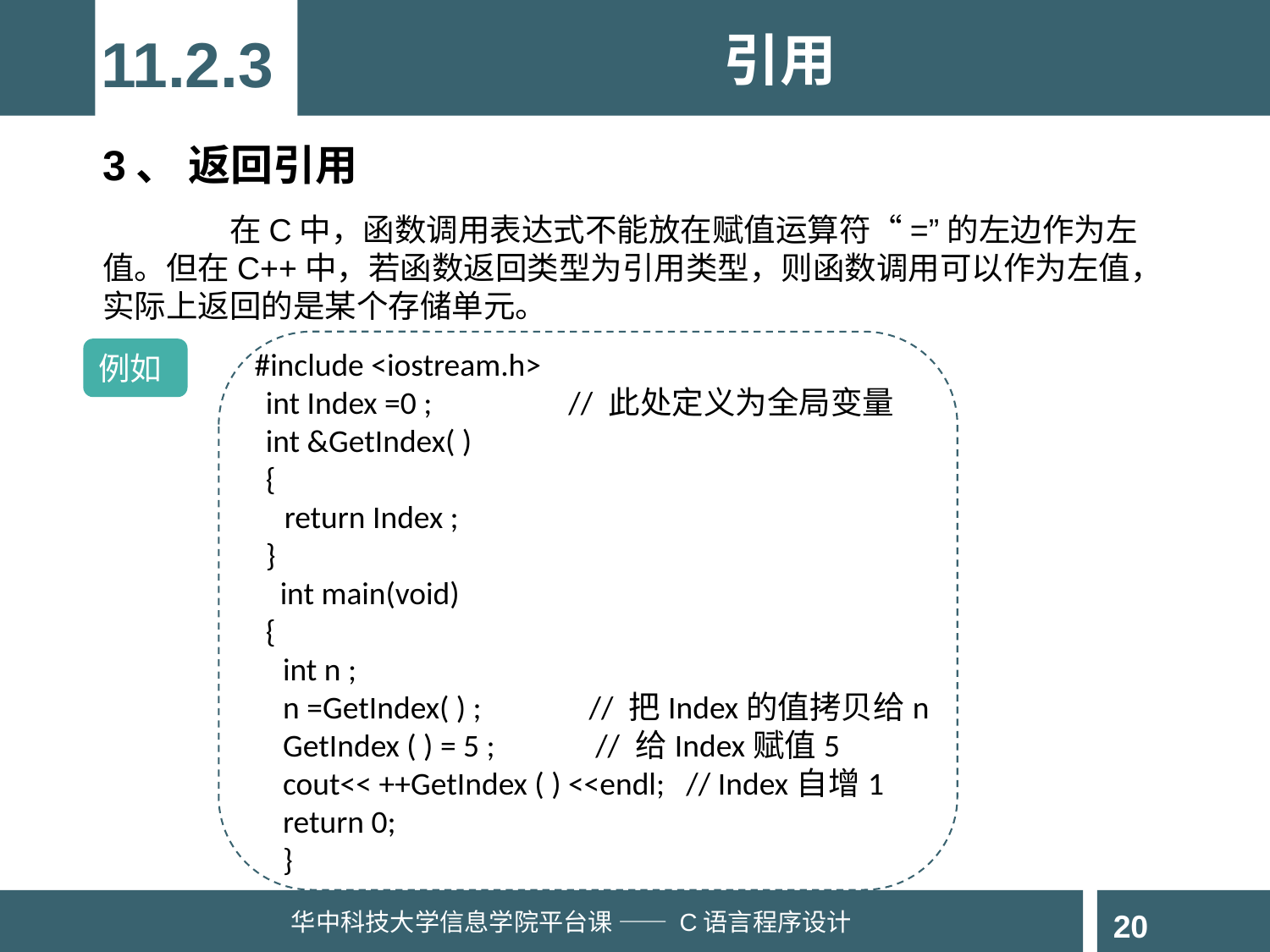

11.2.3
引用
3、 返回引用
	在C中，函数调用表达式不能放在赋值运算符“=”的左边作为左值。但在C++中，若函数返回类型为引用类型，则函数调用可以作为左值，实际上返回的是某个存储单元。

例如
 #include <iostream.h>
int Index =0 ;                   // 此处定义为全局变量
int &GetIndex( )
{
return Index ;
}
  int main(void)
{
int n ;
n =GetIndex( ) ;               // 把Index的值拷贝给n
GetIndex ( ) = 5 ;              // 给Index赋值5
cout<< ++GetIndex ( ) <<endl;   // Index自增1
return 0;
}